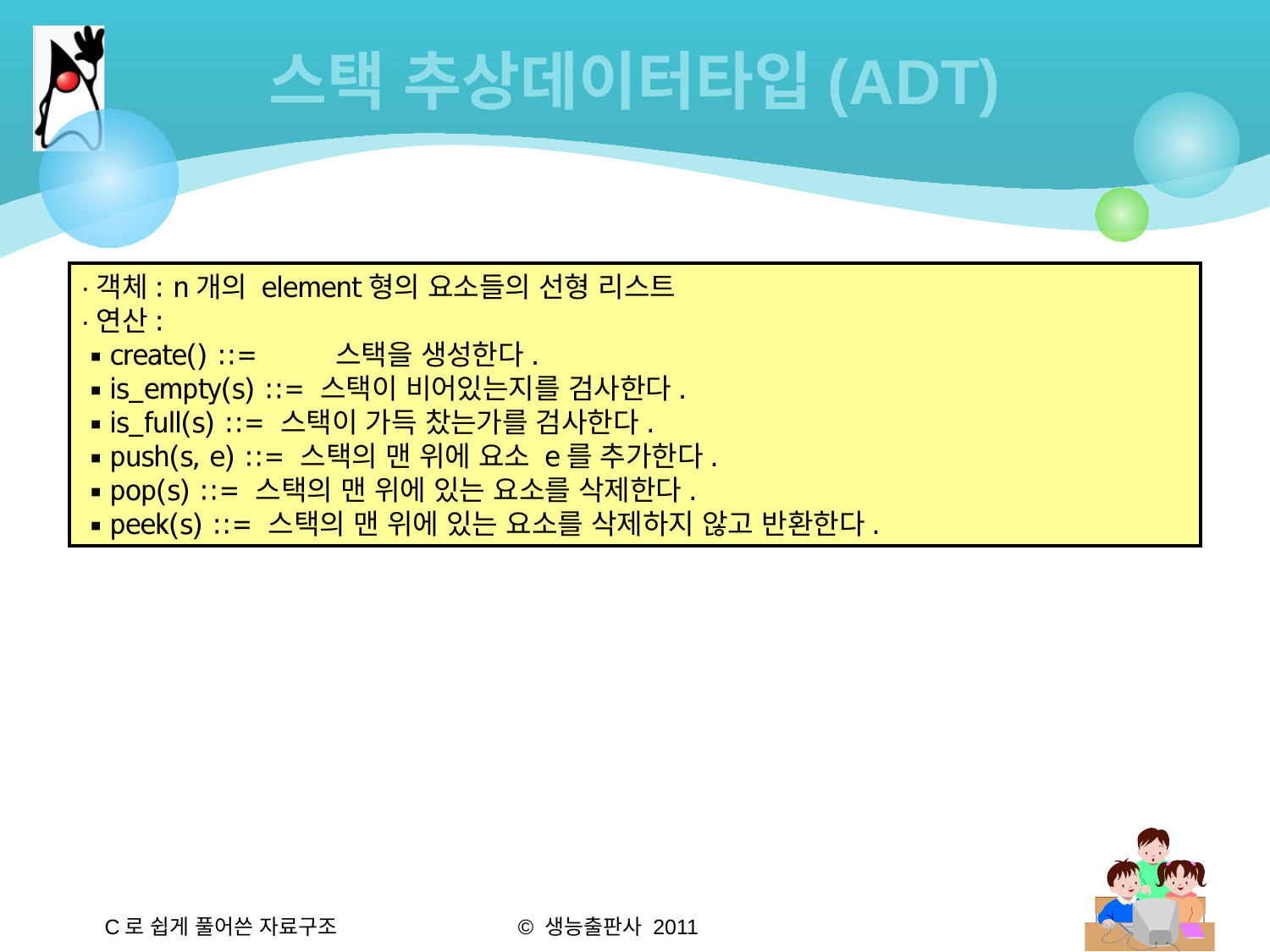

# 스택 추상데이터타입(ADT)
∙객체: n개의 element형의 요소들의 선형 리스트
∙연산:
 ▪ create() ::=	스택을 생성한다.
 ▪ is_empty(s) ::= 스택이 비어있는지를 검사한다.
 ▪ is_full(s) ::= 스택이 가득 찼는가를 검사한다.
 ▪ push(s, e) ::= 스택의 맨 위에 요소 e를 추가한다.
 ▪ pop(s) ::= 스택의 맨 위에 있는 요소를 삭제한다.
 ▪ peek(s) ::= 스택의 맨 위에 있는 요소를 삭제하지 않고 반환한다.